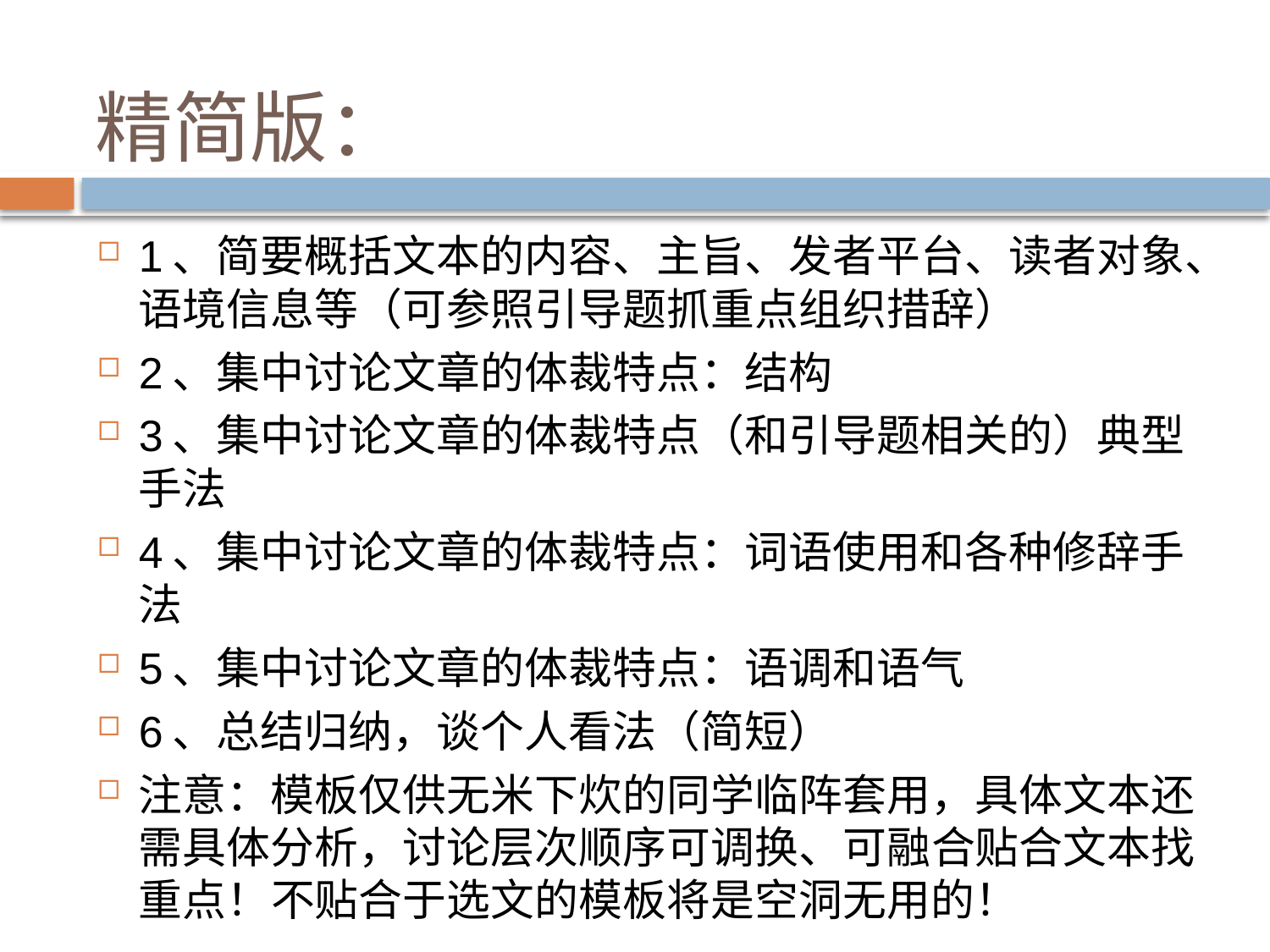

# 精简版：
1、简要概括文本的内容、主旨、发者平台、读者对象、语境信息等（可参照引导题抓重点组织措辞）
2、集中讨论文章的体裁特点：结构
3、集中讨论文章的体裁特点（和引导题相关的）典型手法
4、集中讨论文章的体裁特点：词语使用和各种修辞手法
5、集中讨论文章的体裁特点：语调和语气
6、总结归纳，谈个人看法（简短）
注意：模板仅供无米下炊的同学临阵套用，具体文本还需具体分析，讨论层次顺序可调换、可融合贴合文本找重点！不贴合于选文的模板将是空洞无用的！